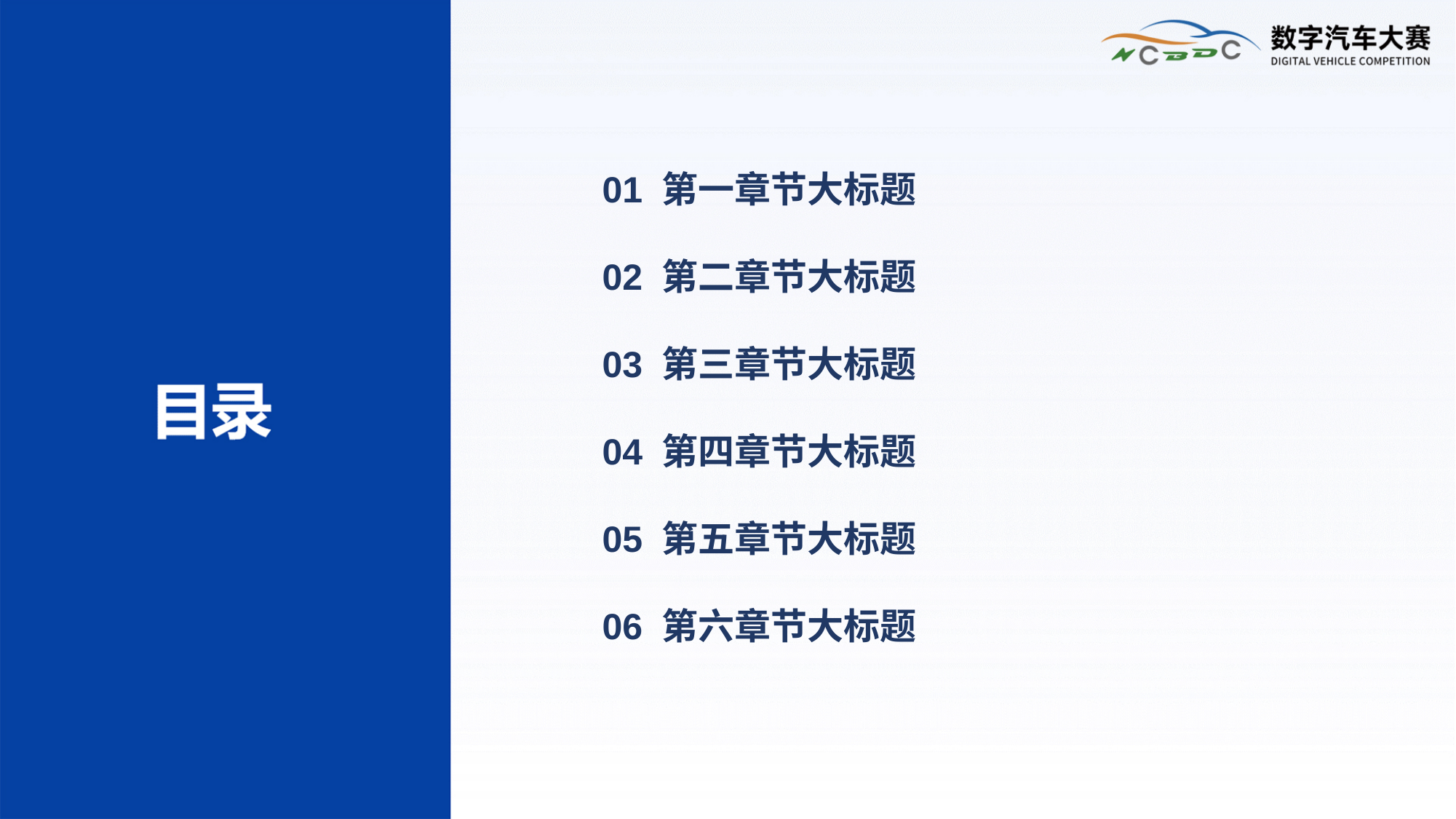

01 第一章节大标题

02 第二章节大标题

03 第三章节大标题

04 第四章节大标题

05 第五章节大标题

06 第六章节大标题